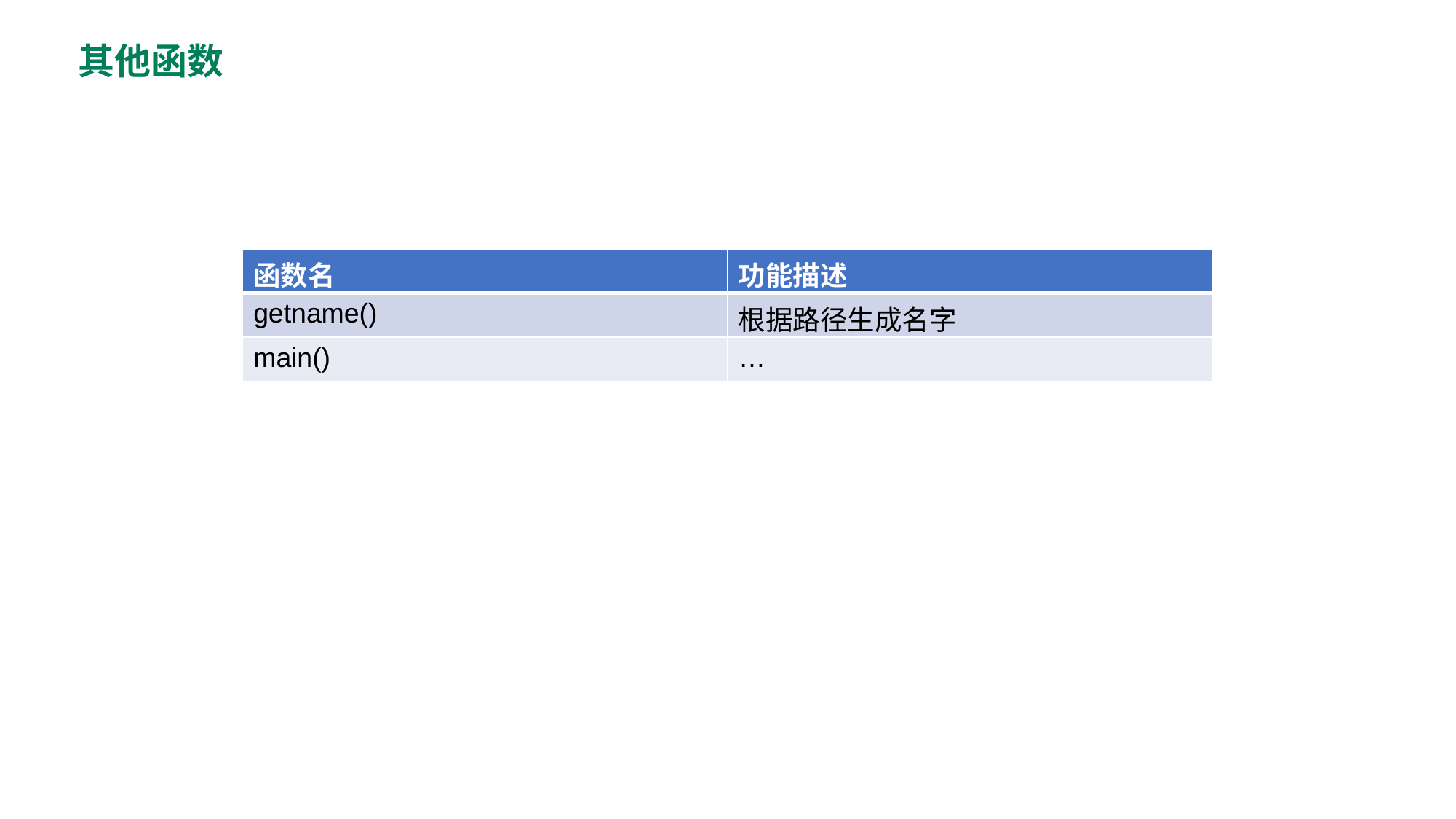

其他函数
| 函数名 | 功能描述 |
| --- | --- |
| getname() | 根据路径生成名字 |
| main() | … |